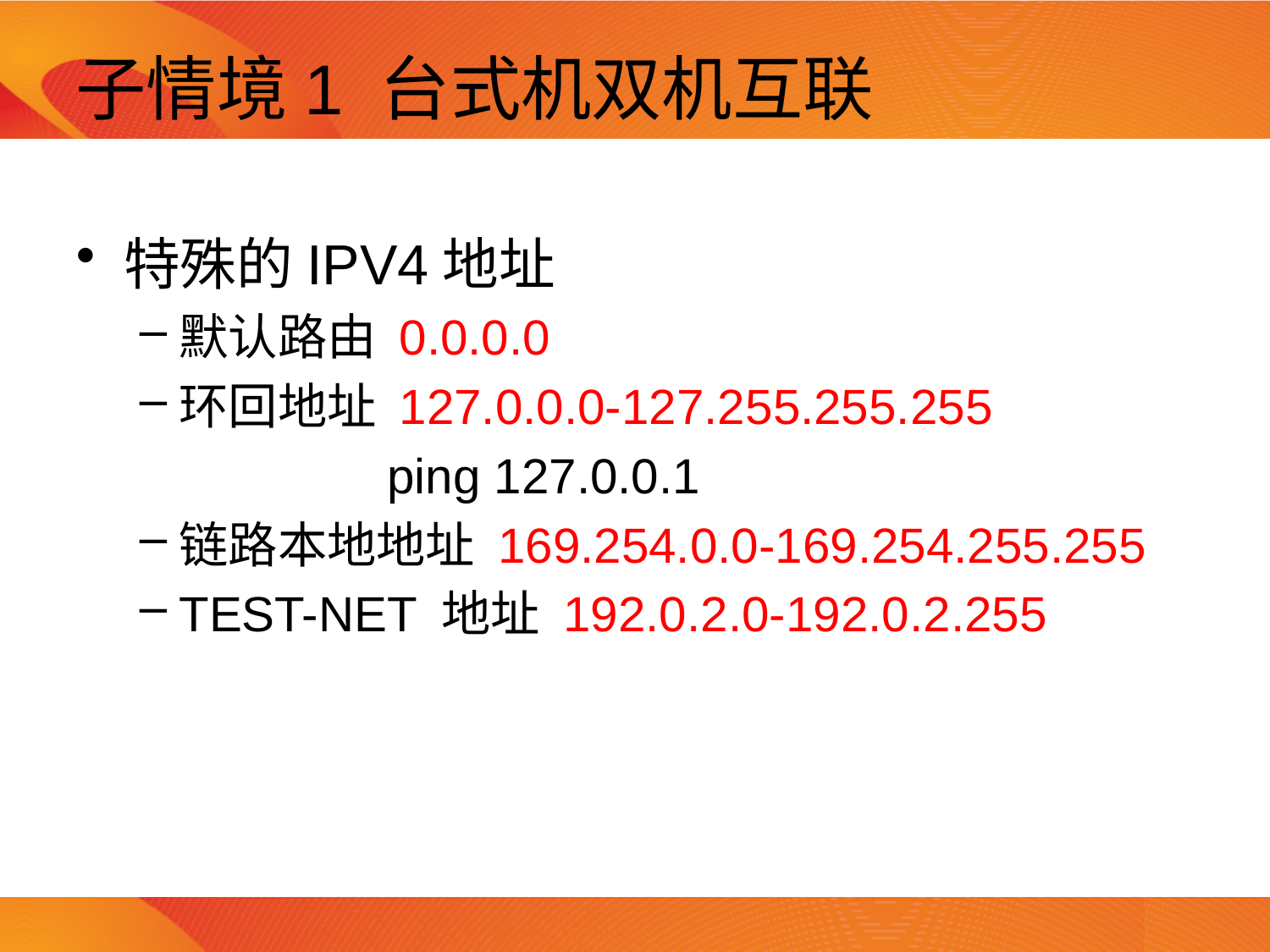

# 子情境1 台式机双机互联
特殊的IPV4地址
默认路由 0.0.0.0
环回地址 127.0.0.0-127.255.255.255
                  ping 127.0.0.1
链路本地地址 169.254.0.0-169.254.255.255
TEST-NET 地址 192.0.2.0-192.0.2.255